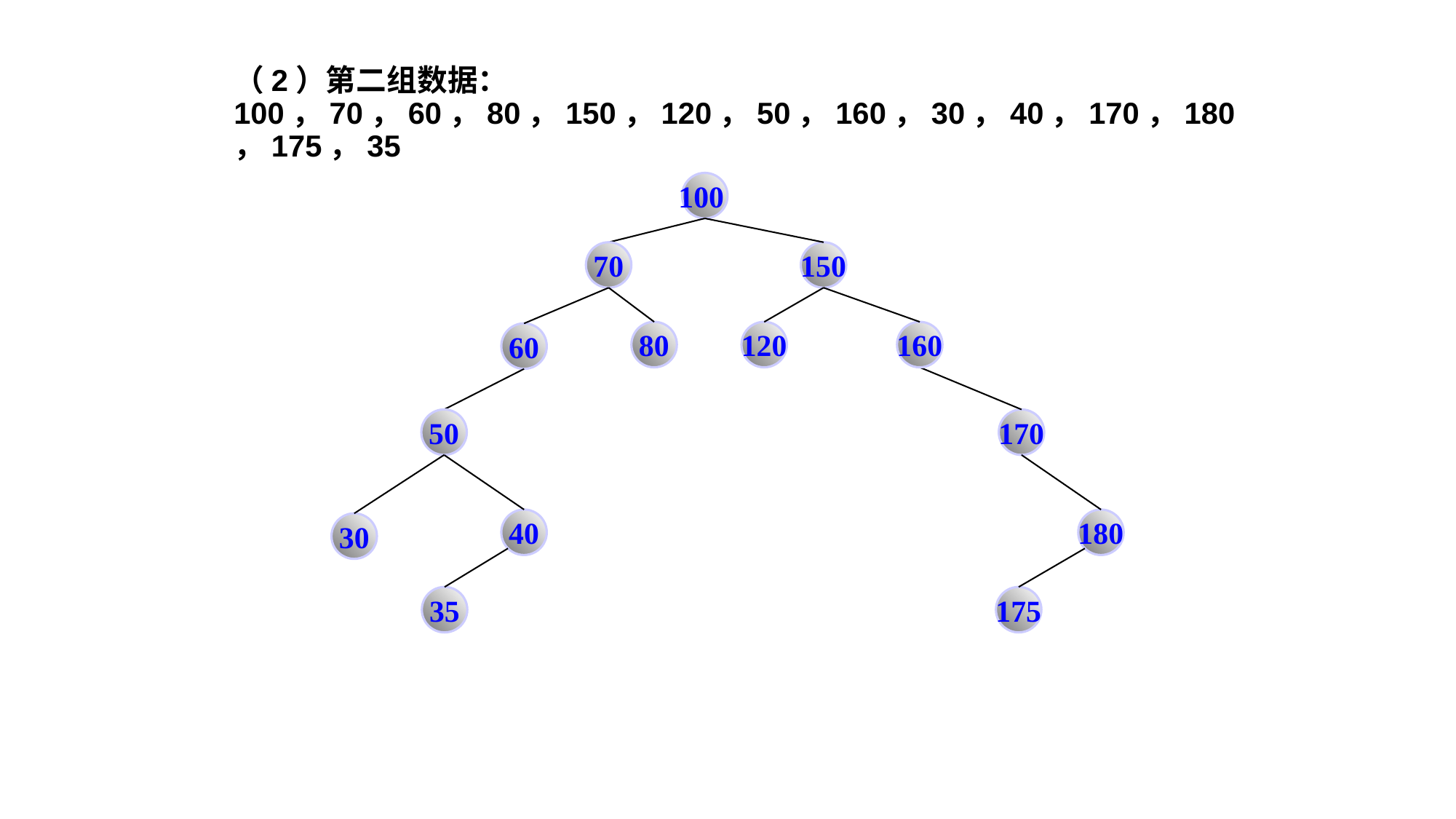

# （2）第二组数据： 100，70，60，80，150，120，50，160，30，40，170，180，175，35
100
70
150
160
80
120
60
50
170
40
180
30
35
175